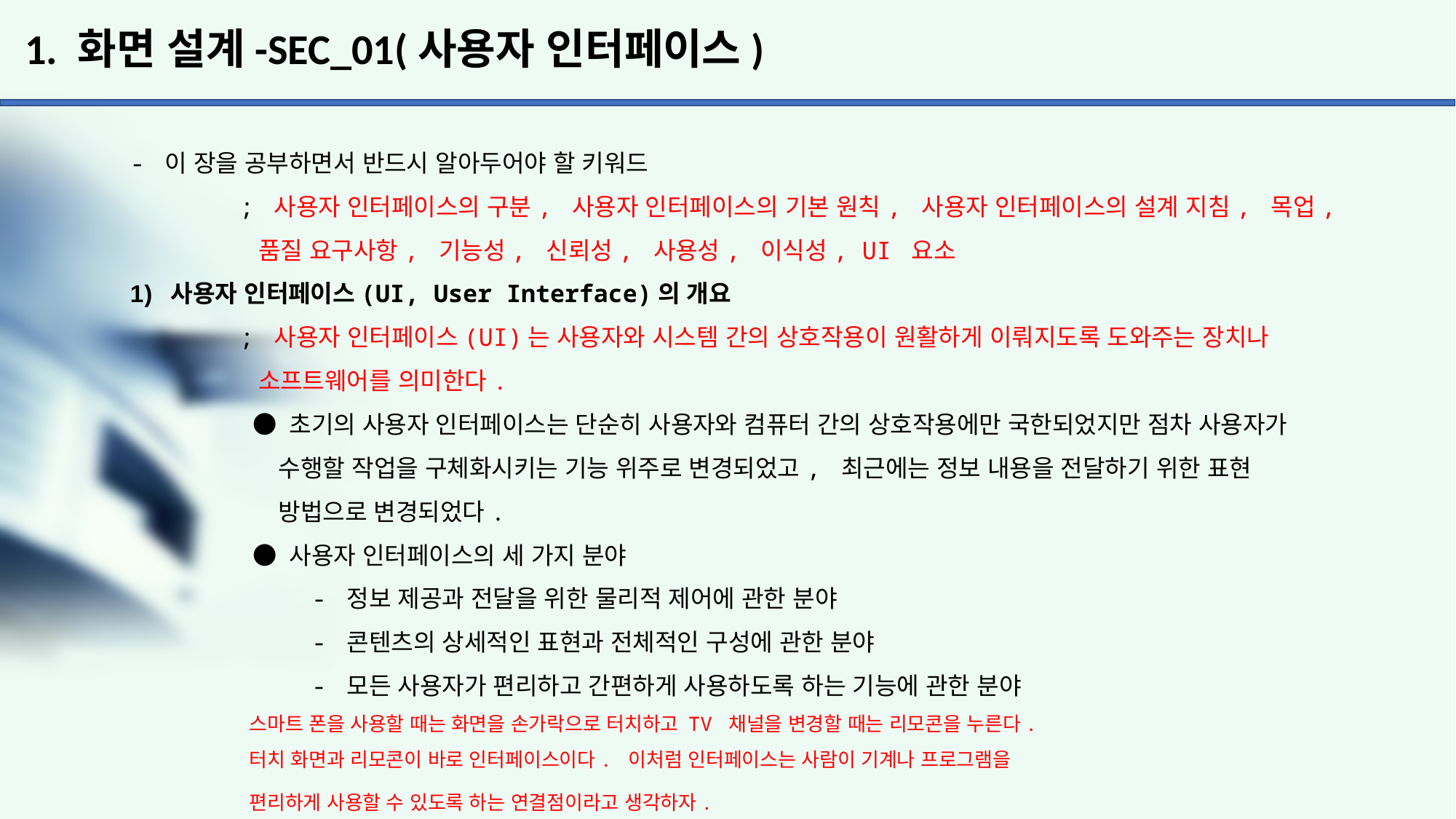

# 1. 화면 설계-SEC_01(사용자 인터페이스)
- 이 장을 공부하면서 반드시 알아두어야 할 키워드
	; 사용자 인터페이스의 구분, 사용자 인터페이스의 기본 원칙, 사용자 인터페이스의 설계 지침, 목업,
	  품질 요구사항, 기능성, 신뢰성, 사용성, 이식성, UI 요소
사용자 인터페이스(UI, User Interface)의 개요
	; 사용자 인터페이스(UI)는 사용자와 시스템 간의 상호작용이 원활하게 이뤄지도록 도와주는 장치나
	  소프트웨어를 의미한다.
	  ● 초기의 사용자 인터페이스는 단순히 사용자와 컴퓨터 간의 상호작용에만 국한되었지만 점차 사용자가
	     수행할 작업을 구체화시키는 기능 위주로 변경되었고, 최근에는 정보 내용을 전달하기 위한 표현
	     방법으로 변경되었다.
	  ● 사용자 인터페이스의 세 가지 분야
	     - 정보 제공과 전달을 위한 물리적 제어에 관한 분야
	     - 콘텐츠의 상세적인 표현과 전체적인 구성에 관한 분야
	     - 모든 사용자가 편리하고 간편하게 사용하도록 하는 기능에 관한 분야
	 스마트 폰을 사용할 때는 화면을 손가락으로 터치하고 TV 채널을 변경할 때는 리모콘을 누른다.
	 터치 화면과 리모콘이 바로 인터페이스이다. 이처럼 인터페이스는 사람이 기계나 프로그램을
	 편리하게 사용할 수 있도록 하는 연결점이라고 생각하자.